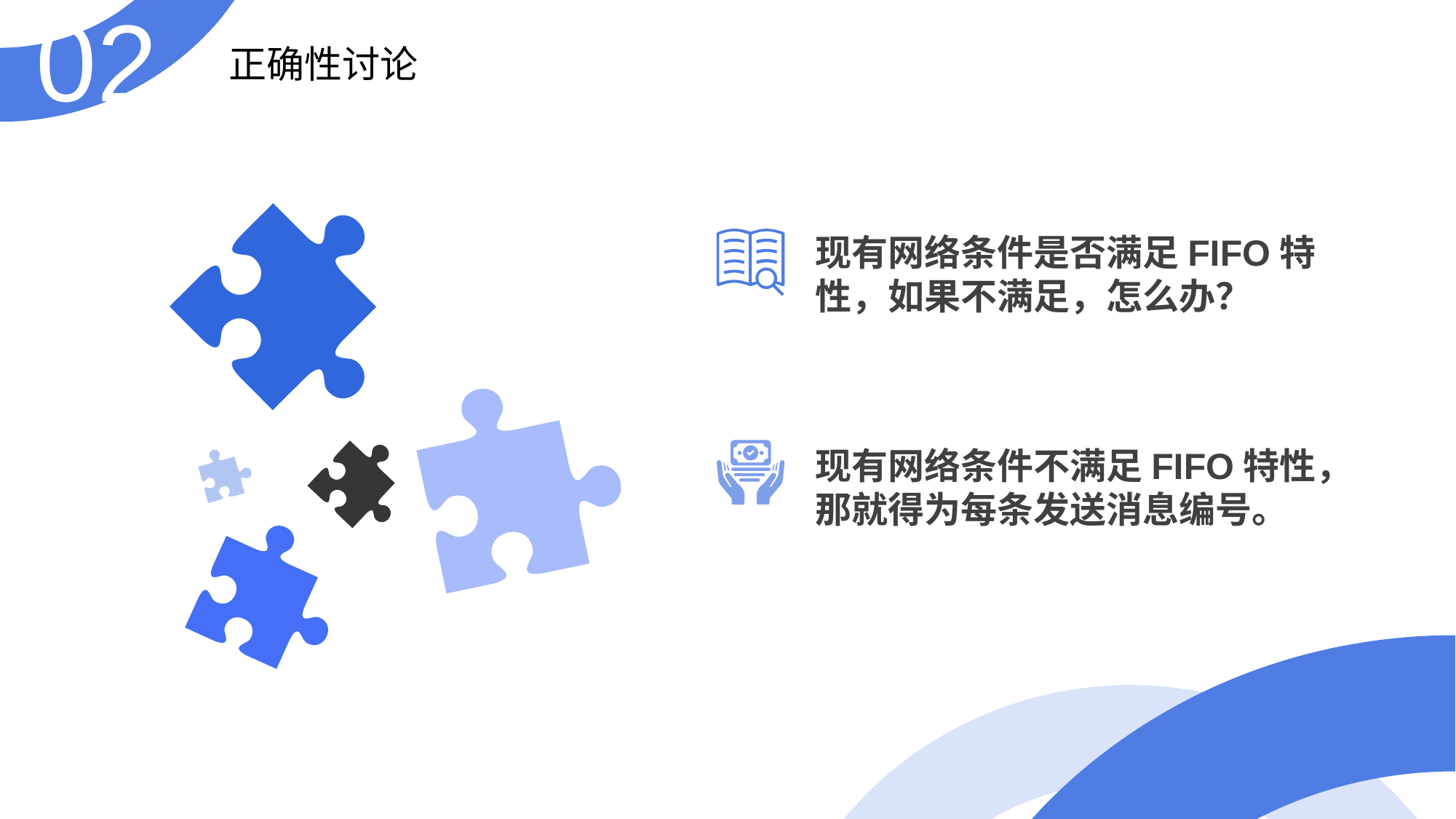

02
正确性讨论

现有网络条件是否满足FIFO特性，如果不满足，怎么办？

现有网络条件不满足FIFO特性，那就得为每条发送消息编号。